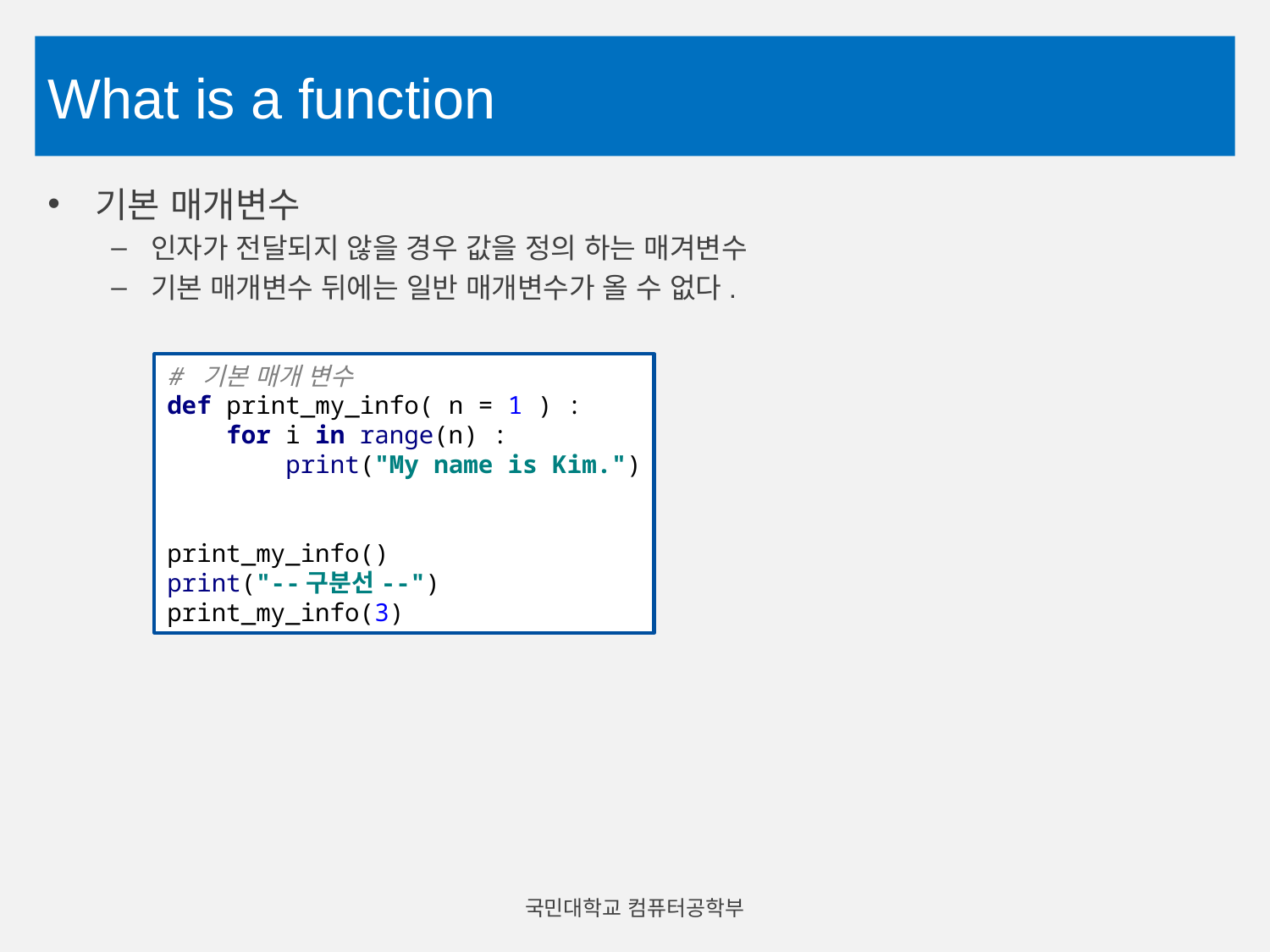

# What is a function
기본 매개변수
인자가 전달되지 않을 경우 값을 정의 하는 매겨변수
기본 매개변수 뒤에는 일반 매개변수가 올 수 없다.
# 기본 매개 변수 def print_my_info( n = 1 ) : for i in range(n) : print("My name is Kim.") print_my_info() print("--구분선--") print_my_info(3)
국민대학교 컴퓨터공학부